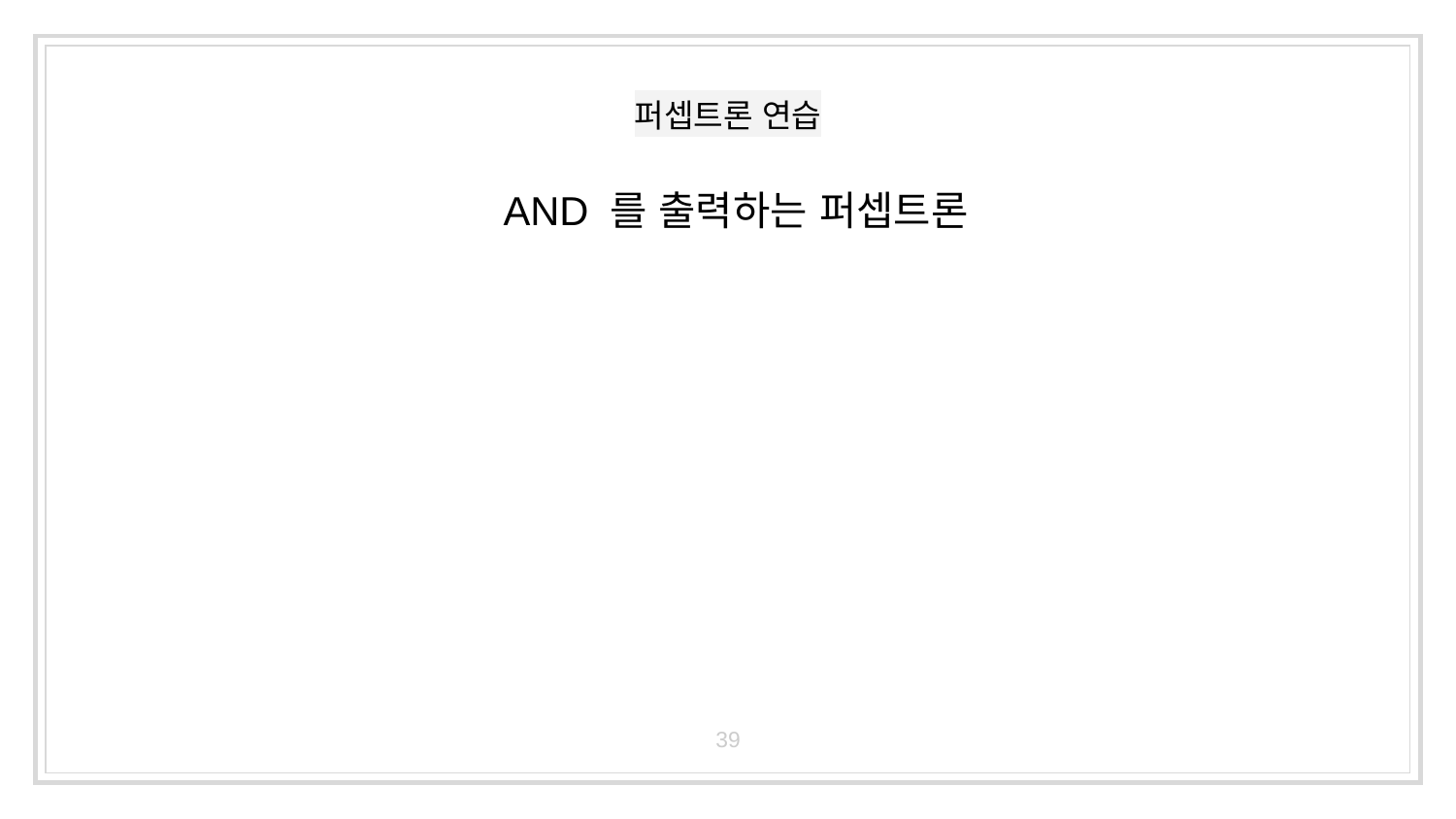

# 퍼셉트론 연습
AND 를 출력하는 퍼셉트론

39